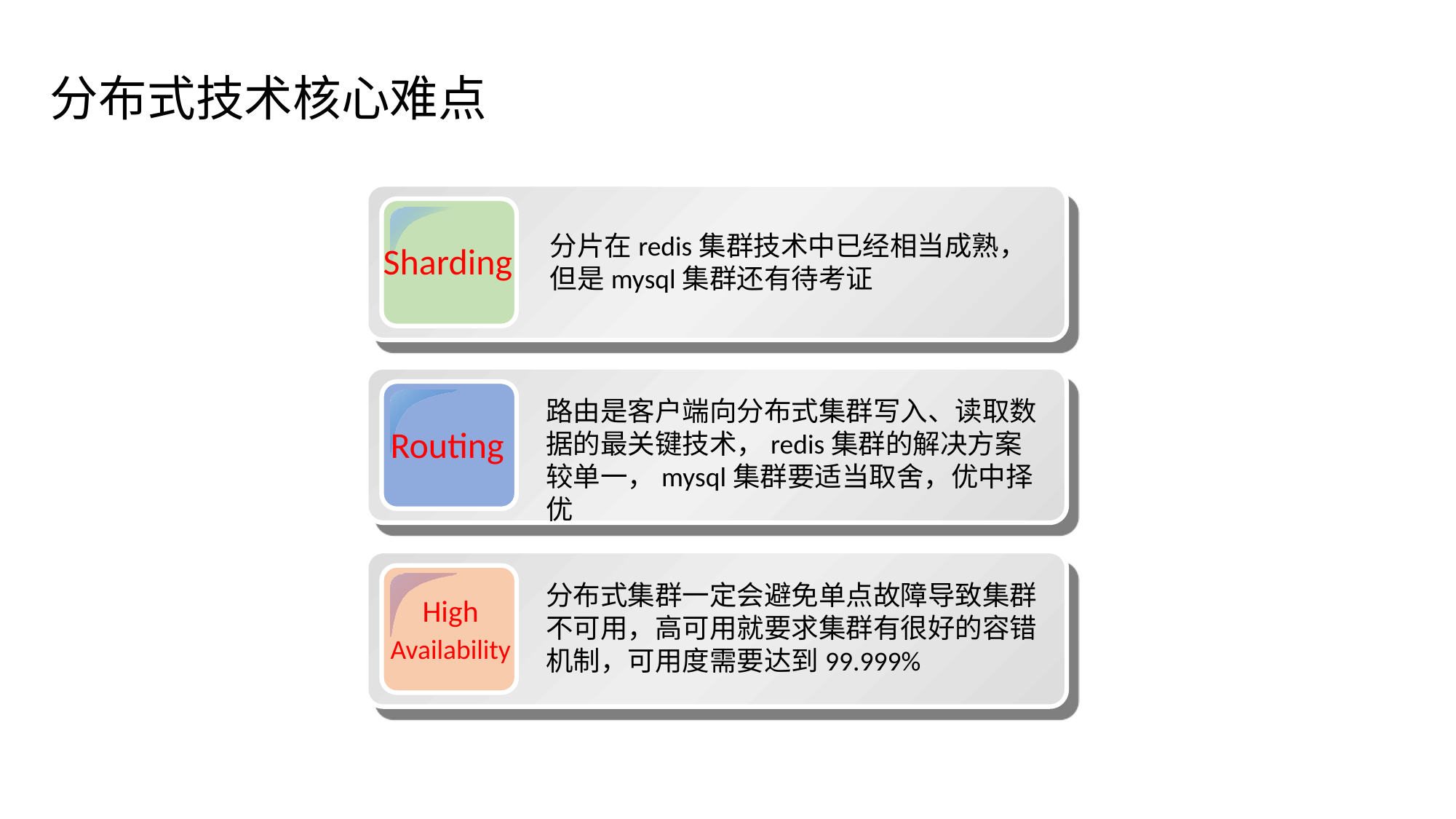

# 分布式技术核心难点

Sharding
分片在redis集群技术中已经相当成熟，但是mysql集群还有待考证

Routing
路由是客户端向分布式集群写入、读取数据的最关键技术，redis集群的解决方案较单一，mysql集群要适当取舍，优中择优

High
Availability
分布式集群一定会避免单点故障导致集群不可用，高可用就要求集群有很好的容错机制，可用度需要达到99.999%